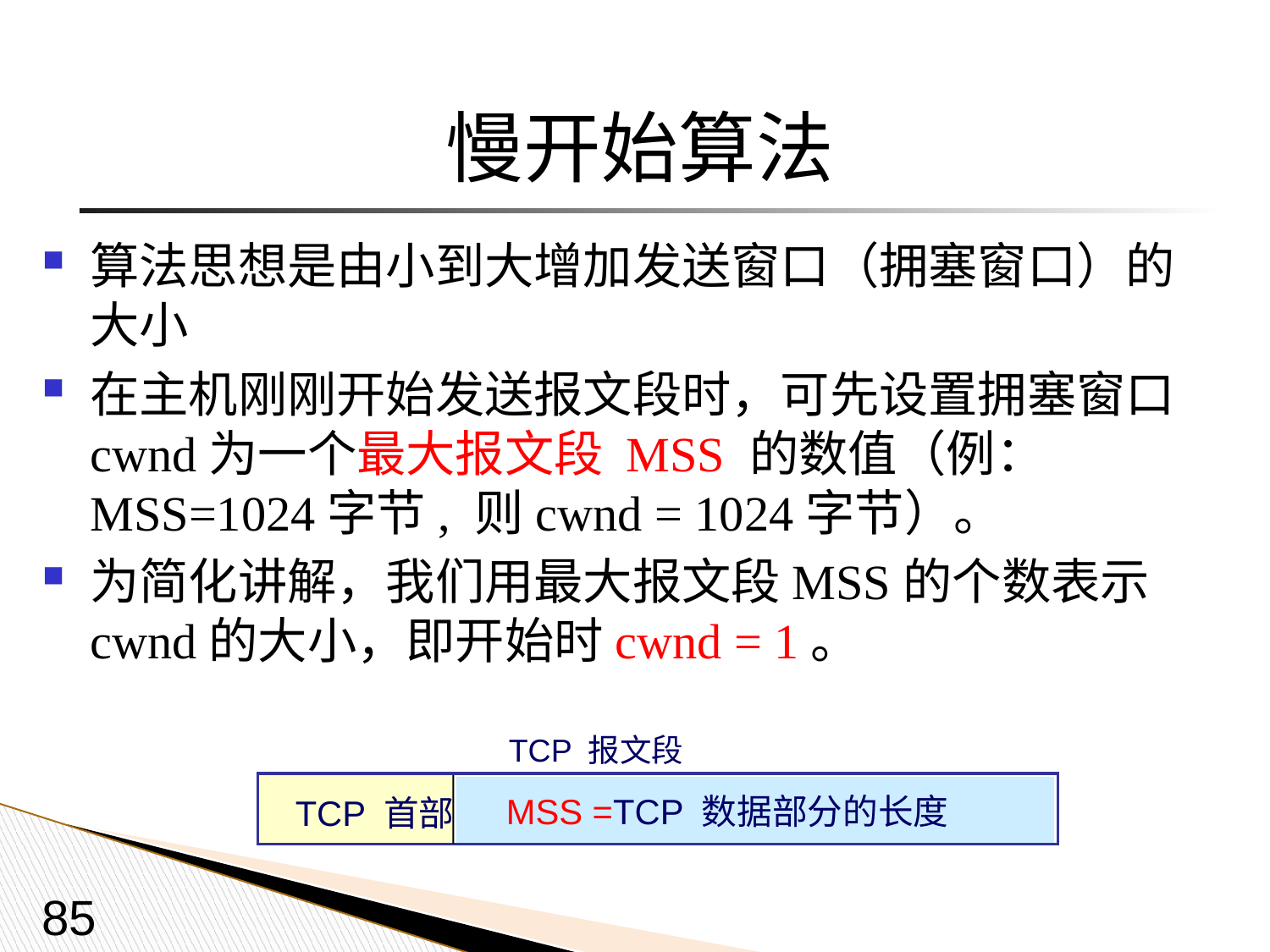

# 慢开始算法
算法思想是由小到大增加发送窗口（拥塞窗口）的大小
在主机刚刚开始发送报文段时，可先设置拥塞窗口cwnd为一个最大报文段 MSS 的数值（例：MSS=1024字节, 则cwnd = 1024字节）。
为简化讲解，我们用最大报文段MSS的个数表示cwnd的大小，即开始时cwnd = 1。

TCP 报文段

MSS =TCP 数据部分的长度
TCP 首部

85